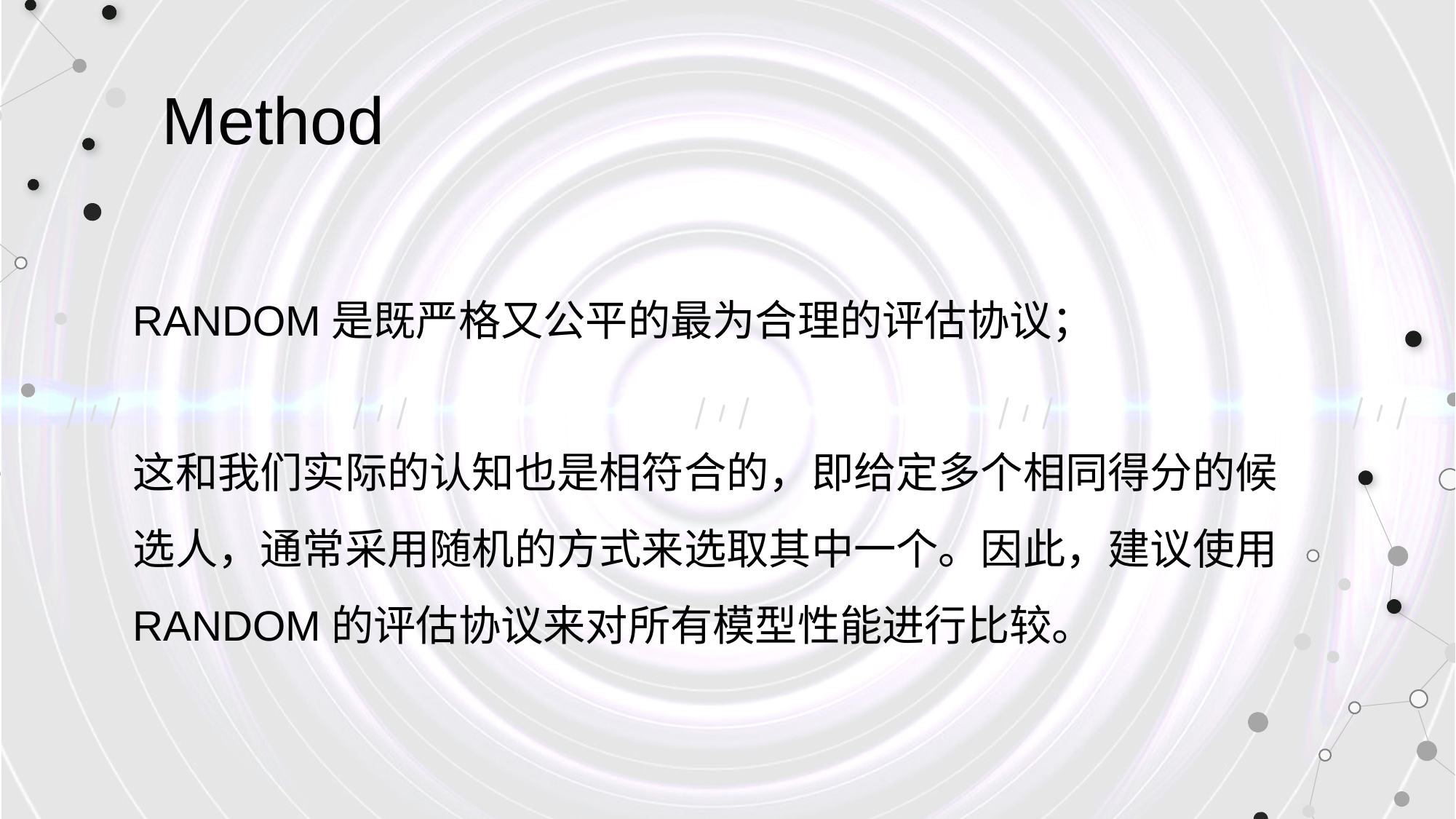

Method

RANDOM是既严格又公平的最为合理的评估协议；

这和我们实际的认知也是相符合的，即给定多个相同得分的候选人，通常采用随机的方式来选取其中一个。因此，建议使用RANDOM的评估协议来对所有模型性能进行比较。